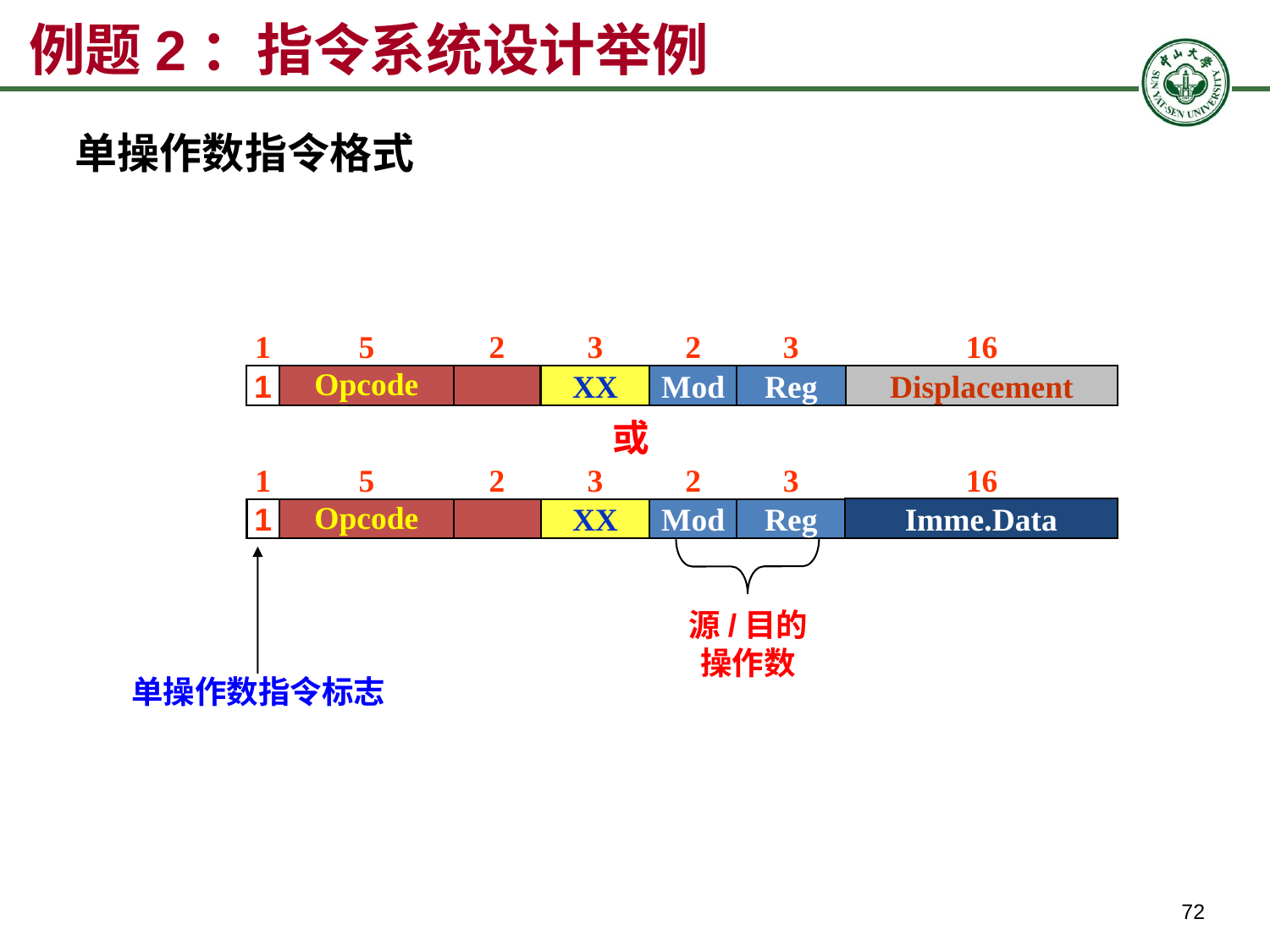

# 例题2：指令系统设计举例
  单操作数指令格式
1
5
2
3
2
3
16
1
Opcode

XX
Mod
Reg
Displacement
或
1
5
2
3
2
3
16

Imme.Data
1
Opcode

XX
Mod
Reg

源/目的
操作数
单操作数指令标志